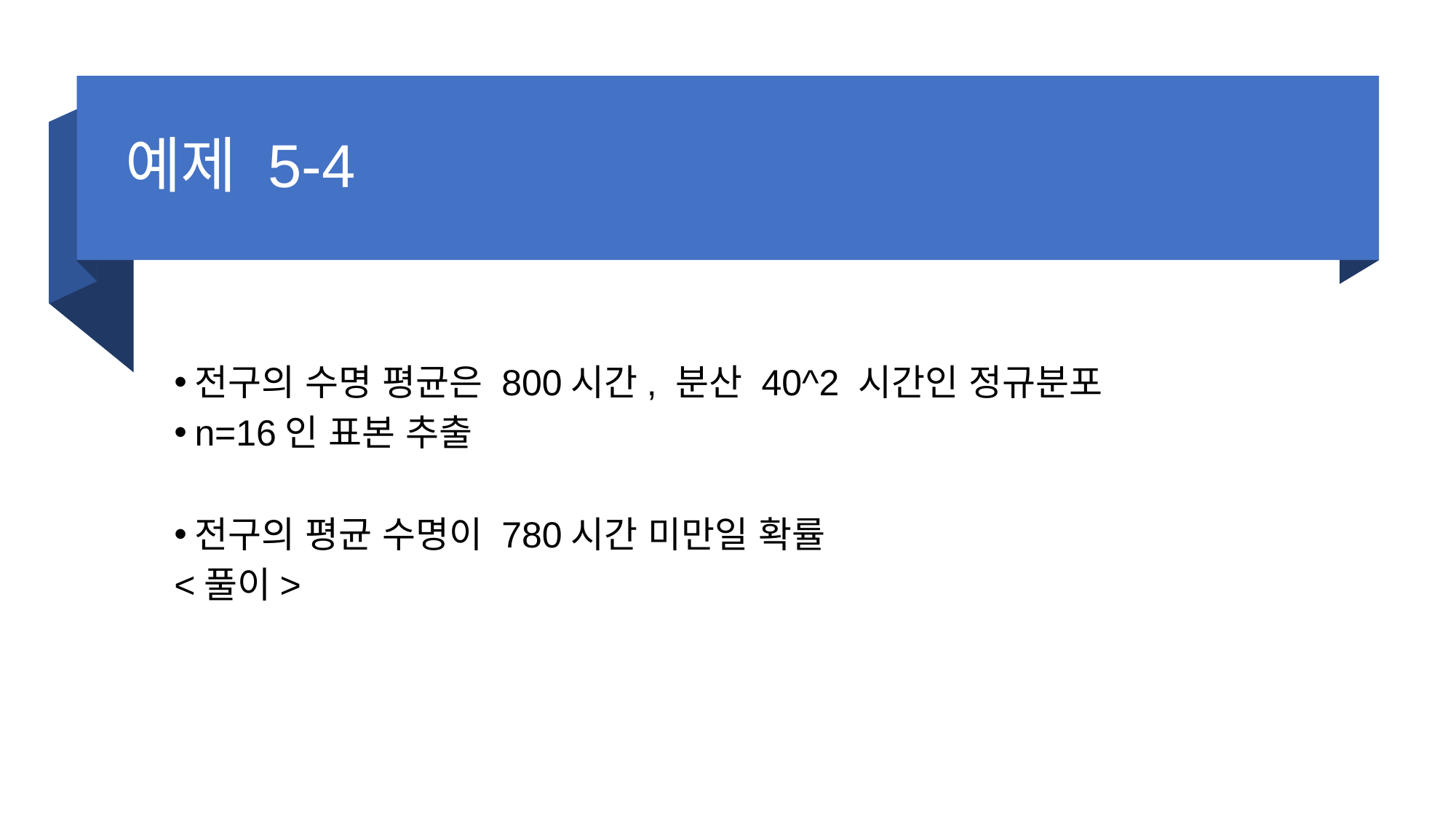

# 예제 5-4

전구의 수명 평균은 800시간, 분산 40^2 시간인 정규분포
n=16인 표본 추출

전구의 평균 수명이 780시간 미만일 확률
<풀이>